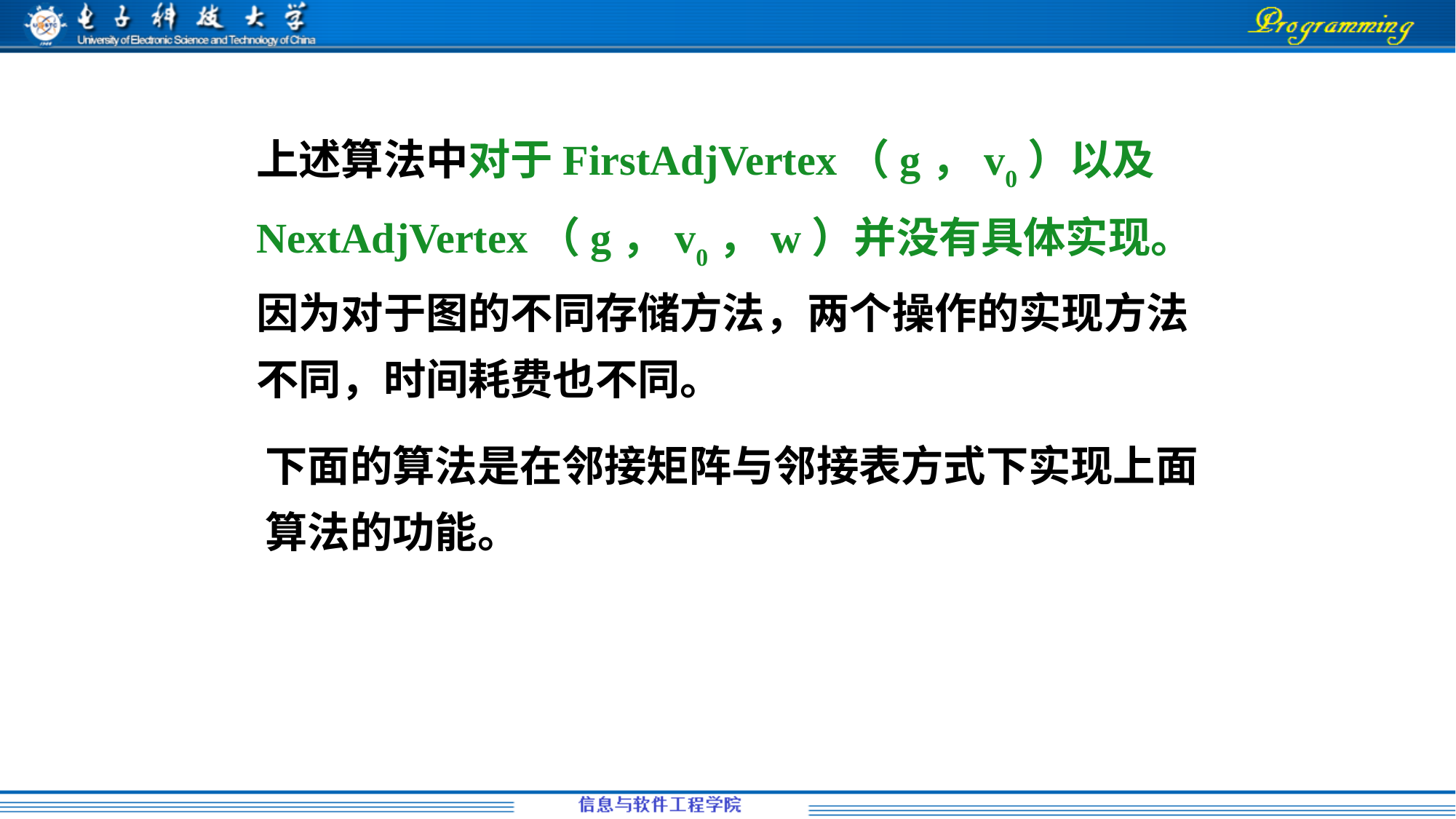

上述算法中对于FirstAdjVertex（g，v0）以及NextAdjVertex（g，v0，w）并没有具体实现。因为对于图的不同存储方法，两个操作的实现方法不同，时间耗费也不同。
下面的算法是在邻接矩阵与邻接表方式下实现上面算法的功能。